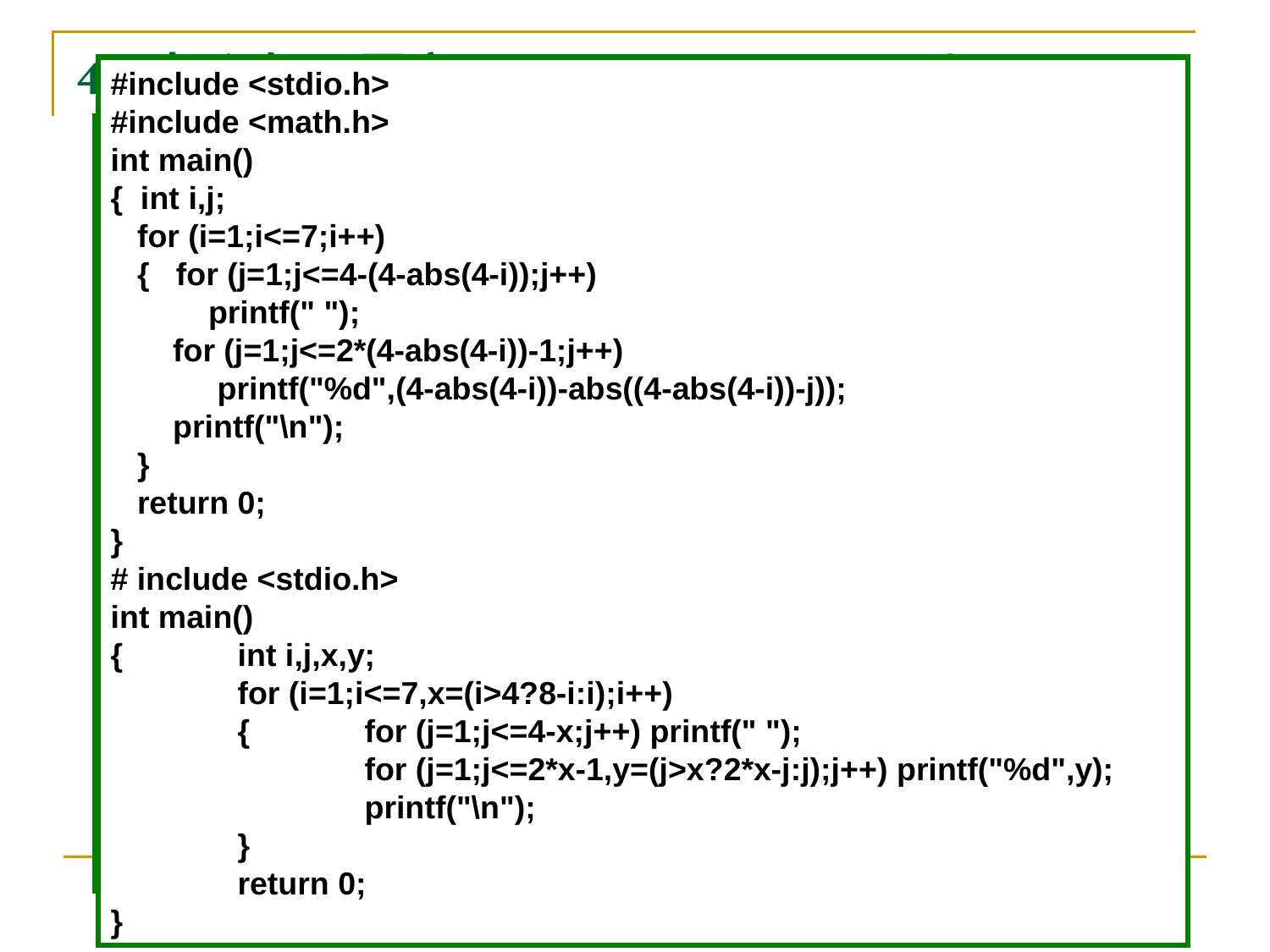

1
1 2 1
1 2 3 2 1
1 2 3 4 3 2 1
1 2 3 2 1
1 2 1
1
# 4：打印如下图案
#include <stdio.h>
#include <math.h>
int main()
{  int i,j;
   for (i=1;i<=7;i++)
   {   for (j=1;j<=4-(4-abs(4-i));j++)
           printf(" ");
       for (j=1;j<=2*(4-abs(4-i))-1;j++)
            printf("%d",(4-abs(4-i))-abs((4-abs(4-i))-j));
       printf("\n");
   }
   return 0;
}
# include <stdio.h>
int main()
{	int i,j,x,y;
	for (i=1;i<=7,x=(i>4?8-i:i);i++)
	{	for (j=1;j<=4-x;j++) printf(" ");
		for (j=1;j<=2*x-1,y=(j>x?2*x-j:j);j++) printf("%d",y);
		printf("\n");
	}
	return 0;
}
void Figure(int n)
{  int i, j;
   for (i = 1; i <= n; i++)
   {	   for (j = n-i; j >= 1; j--)
	    printf(" ");
	   for (j = 1; j <= i; j++)
	      printf("%d", j);
                for (j = i-1; j >= 1; j--)
		  printf("%d", j);
	   printf("\n");
   }
   for (i = 1; i < n; i++)
   {          for (j = 1; j <= i; j++)
		  printf(" ");
	  for (j = 1; j <= n-i; j++)
	      printf("%d", j);
	  for (j = n-1-i; j >= 1; j--)
		  printf("%d", j);
	  printf("\n");
   }
}